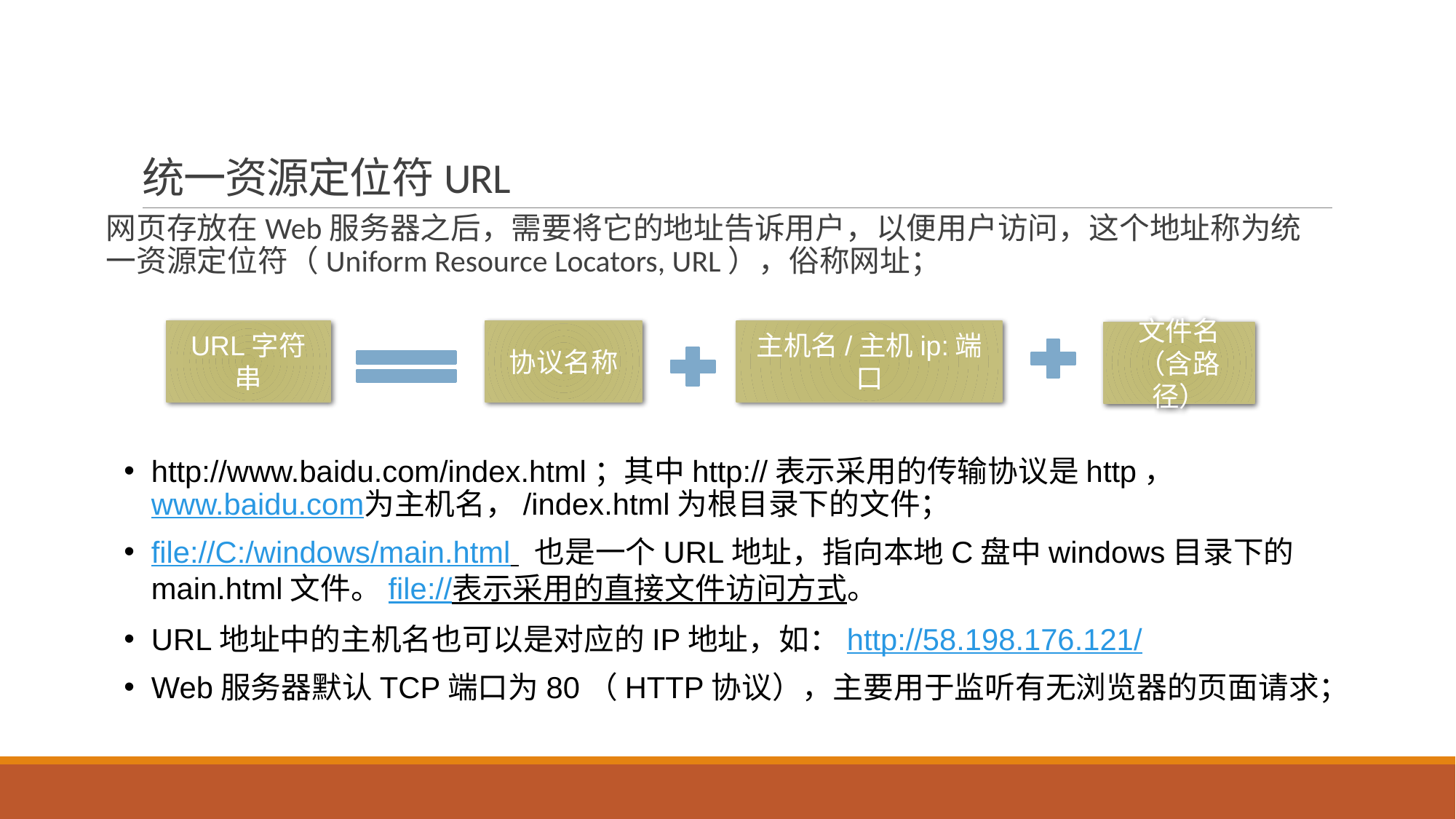

# 统一资源定位符URL
网页存放在Web服务器之后，需要将它的地址告诉用户，以便用户访问，这个地址称为统一资源定位符（Uniform Resource Locators, URL），俗称网址；
协议名称
主机名/主机ip:端口
URL字符串
文件名（含路径）

http://www.baidu.com/index.html；其中http://表示采用的传输协议是http，www.baidu.com为主机名，/index.html为根目录下的文件；
file://C:/windows/main.html  也是一个URL地址，指向本地C盘中windows目录下的main.html文件。file://表示采用的直接文件访问方式。
URL地址中的主机名也可以是对应的IP地址，如：http://58.198.176.121/
Web服务器默认TCP端口为80（HTTP协议），主要用于监听有无浏览器的页面请求；